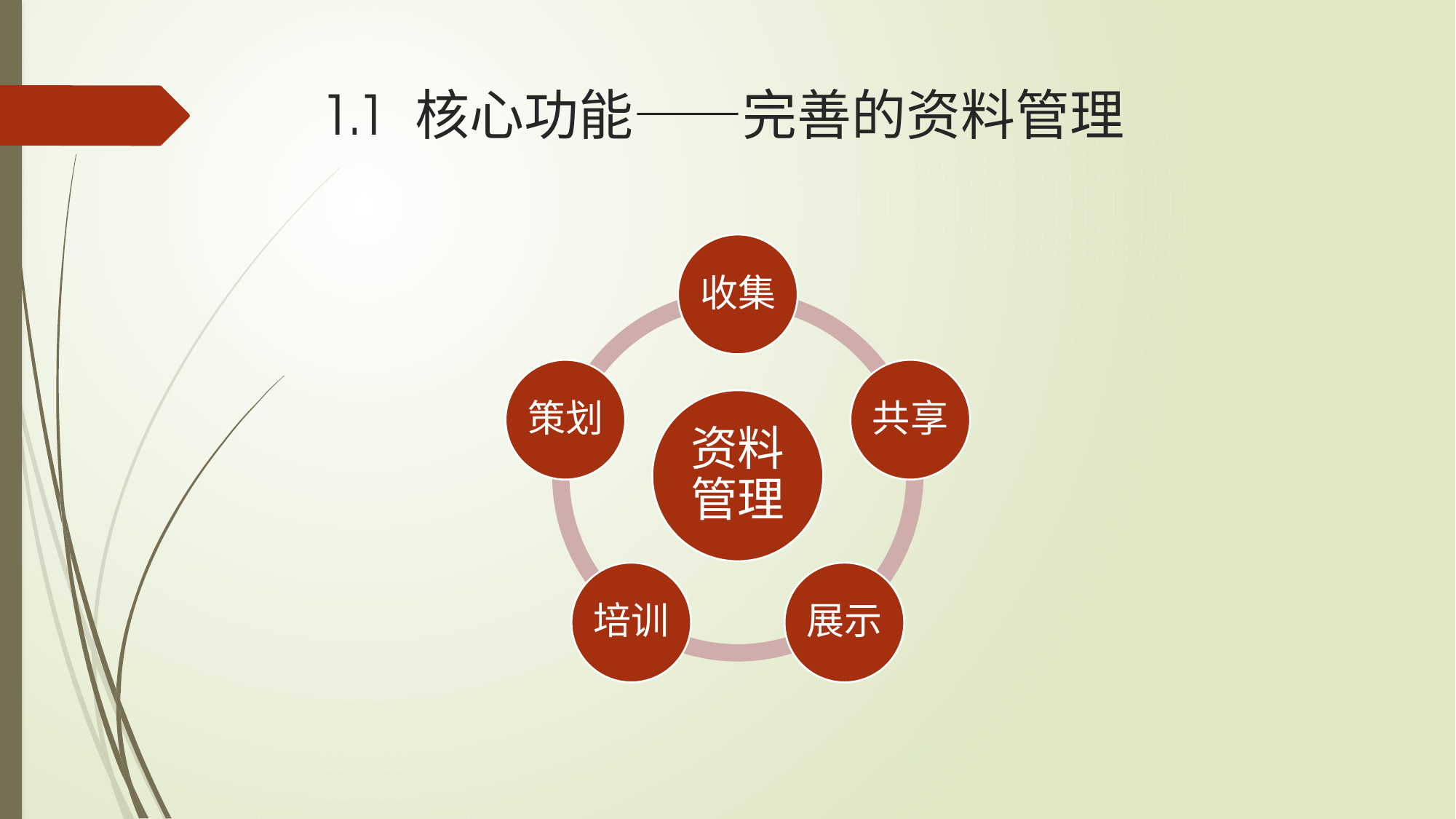

# 1.1 核心功能——完善的资料管理
资料管理
收集
共享
展示
培训
策划